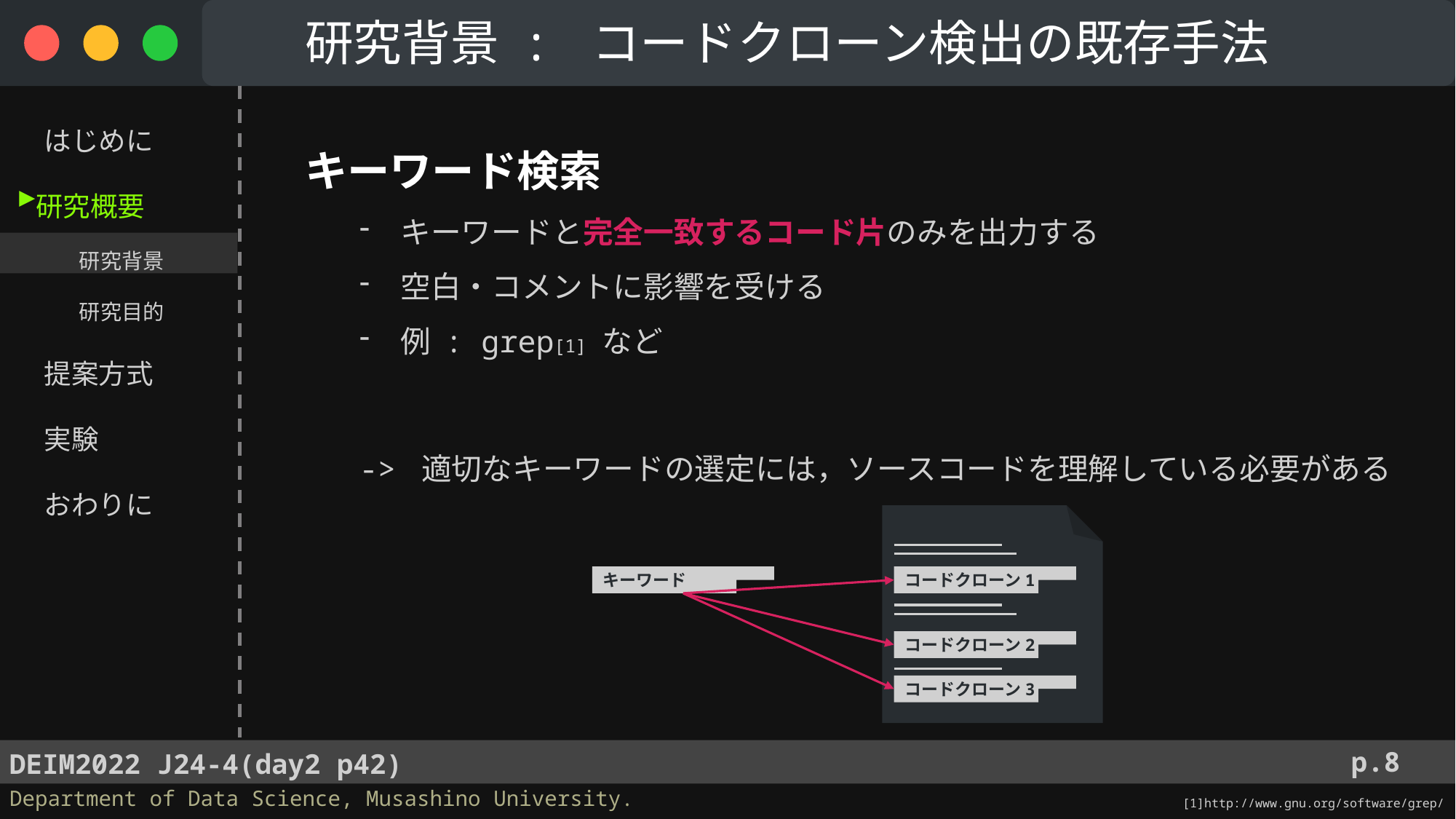

研究背景 : コードクローン検出の既存手法
　 はじめに
   研究概要
　　　 研究背景
　　　 研究目的
　 提案方式
　 実験
　 おわりに

キーワード検索
キーワードと完全一致するコード片のみを出力する
空白・コメントに影響を受ける
例 : grep[1] など

-> 適切なキーワードの選定には，ソースコードを理解している必要がある

▶︎

コードクローン1
コードクローン2
コードクローン3
キーワード
p.8
[1]http://www.gnu.org/software/grep/